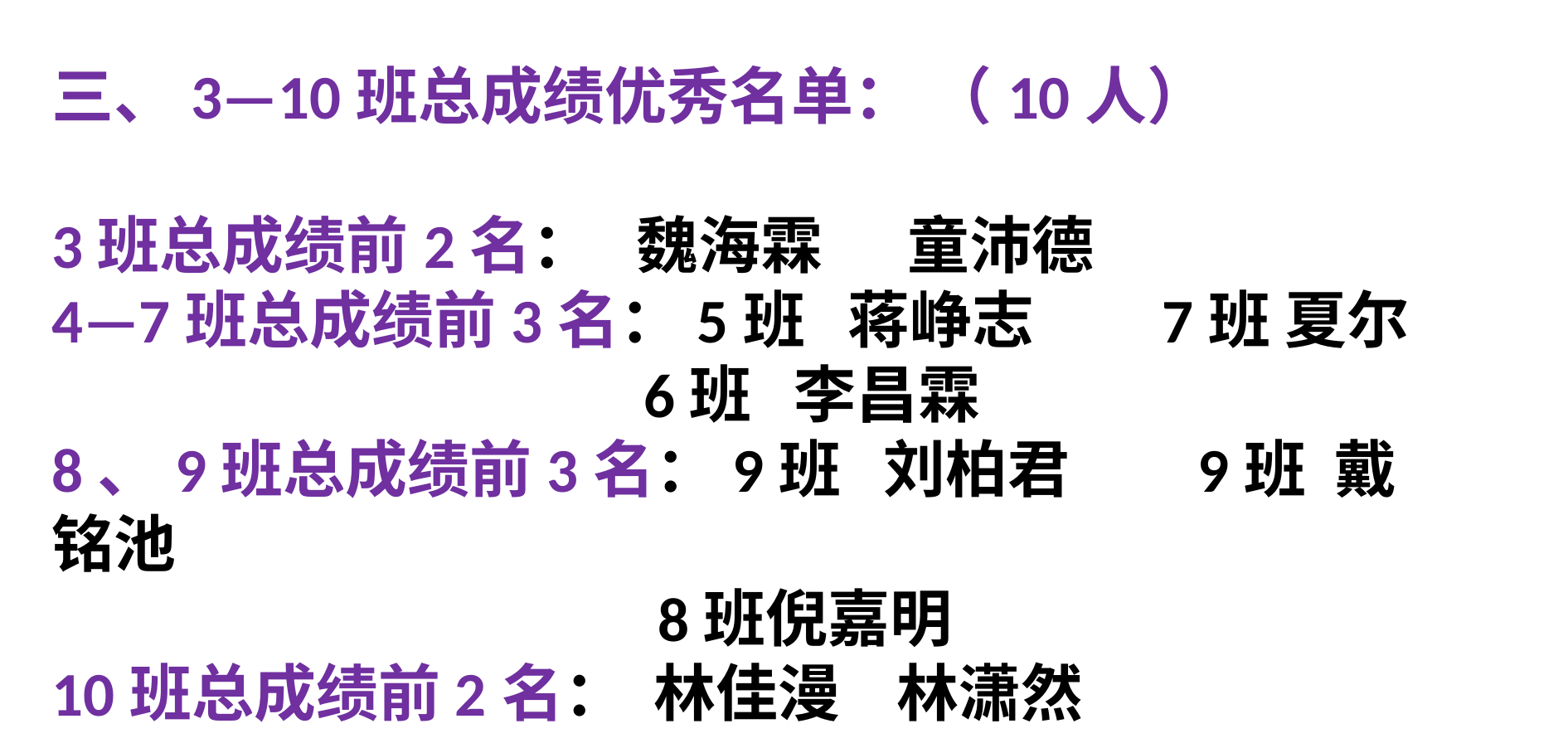

三、3—10班总成绩优秀名单： （10人）

3班总成绩前2名：   魏海霖      童沛德
4—7班总成绩前3名：5班   蒋峥志        7班 夏尔
                                          6班   李昌霖
8、9班总成绩前3名：9班   刘柏君        9班  戴铭池
                                           8班倪嘉明
10班总成绩前2名：  林佳漫    林潇然